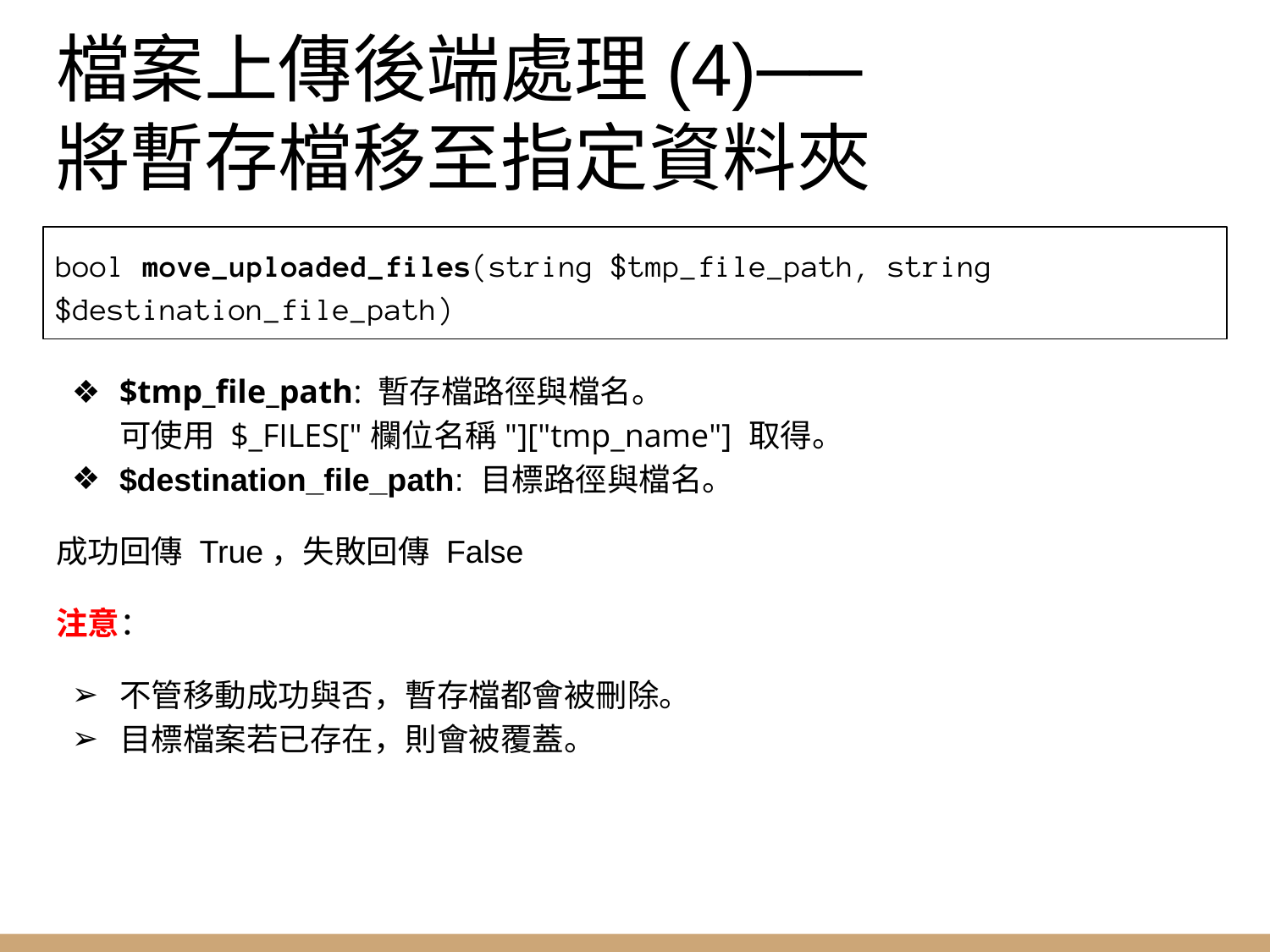

# 檔案上傳後端處理(4)──
將暫存檔移至指定資料夾
bool move_uploaded_files(string $tmp_file_path, string $destination_file_path)
$tmp_file_path: 暫存檔路徑與檔名。
可使用 $_FILES["欄位名稱"]["tmp_name"] 取得。
$destination_file_path: 目標路徑與檔名。
成功回傳 True，失敗回傳 False
注意：
不管移動成功與否，暫存檔都會被刪除。
目標檔案若已存在，則會被覆蓋。